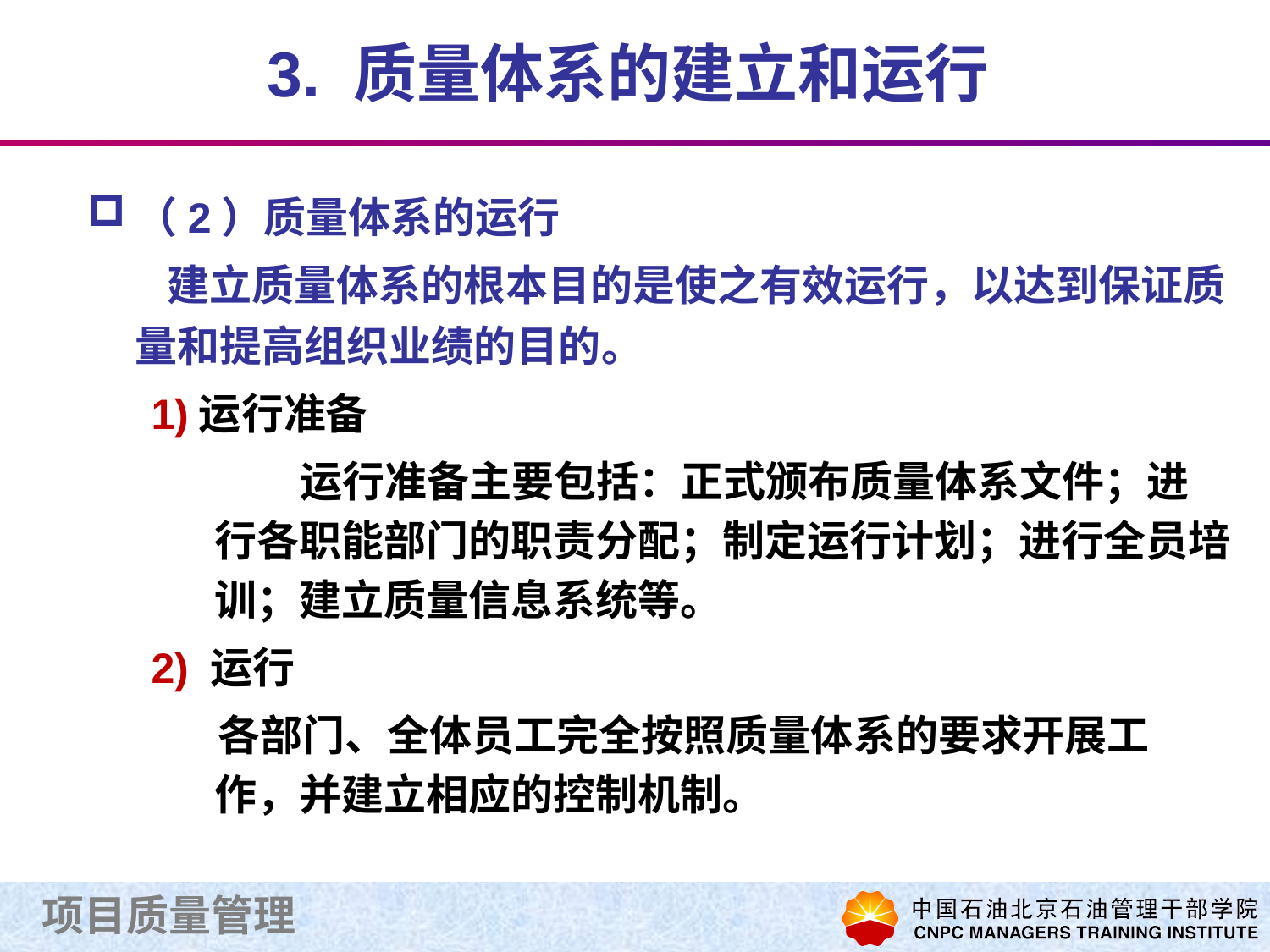

# 3. 质量体系的建立和运行
（2）质量体系的运行
      建立质量体系的根本目的是使之有效运行，以达到保证质量和提高组织业绩的目的。
1)运行准备
运行准备主要包括：正式颁布质量体系文件；进行各职能部门的职责分配；制定运行计划；进行全员培训；建立质量信息系统等。
2) 运行
      各部门、全体员工完全按照质量体系的要求开展工作，并建立相应的控制机制。